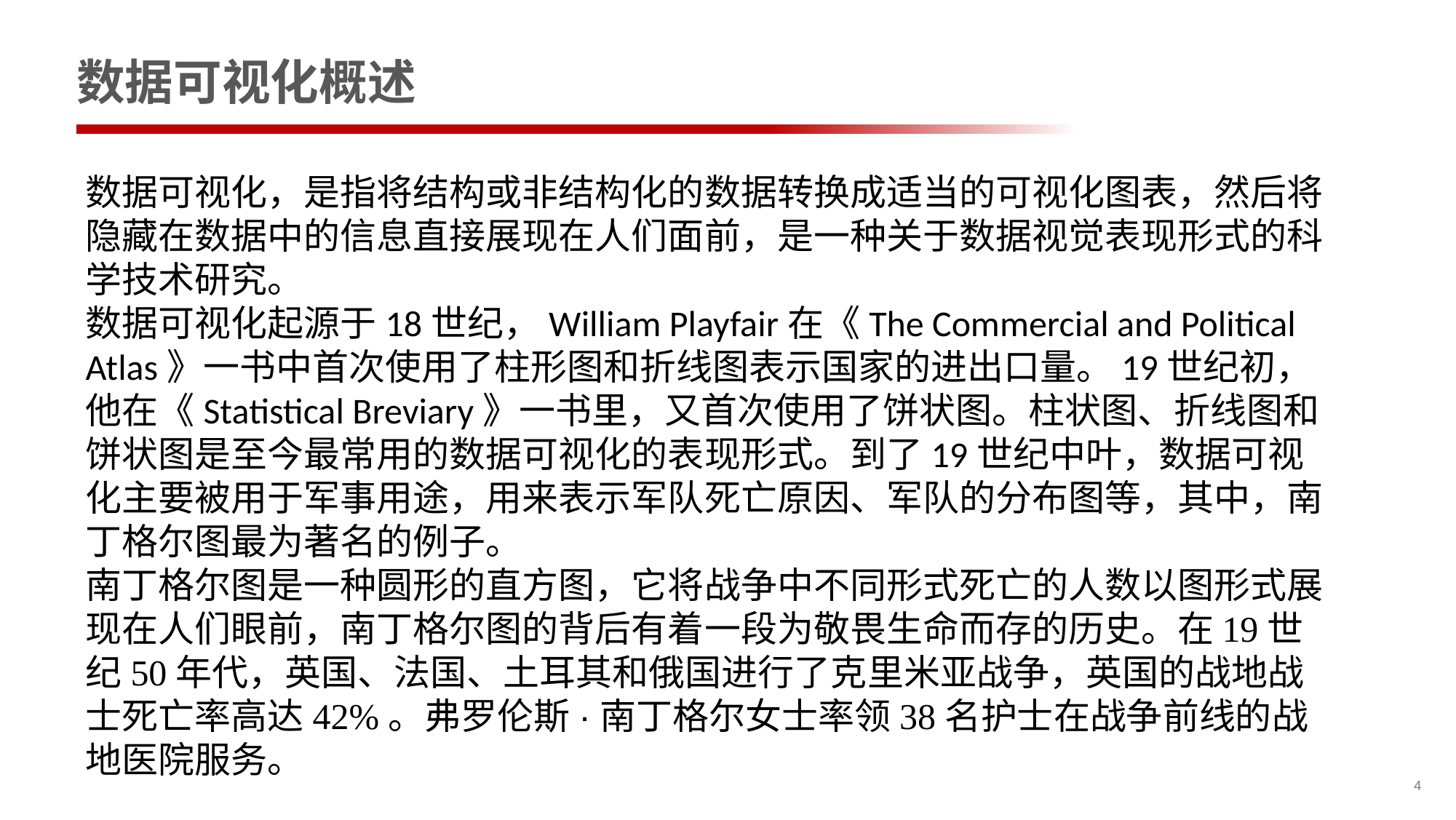

# 数据可视化概述

数据可视化，是指将结构或非结构化的数据转换成适当的可视化图表，然后将隐藏在数据中的信息直接展现在人们面前，是一种关于数据视觉表现形式的科学技术研究。
数据可视化起源于18世纪，William Playfair在《The Commercial and Political Atlas》一书中首次使用了柱形图和折线图表示国家的进出口量。19世纪初，他在《Statistical Breviary》一书里，又首次使用了饼状图。柱状图、折线图和饼状图是至今最常用的数据可视化的表现形式。到了19世纪中叶，数据可视化主要被用于军事用途，用来表示军队死亡原因、军队的分布图等，其中，南丁格尔图最为著名的例子。
南丁格尔图是一种圆形的直方图，它将战争中不同形式死亡的人数以图形式展现在人们眼前，南丁格尔图的背后有着一段为敬畏生命而存的历史。在19世纪50年代，英国、法国、土耳其和俄国进行了克里米亚战争，英国的战地战士死亡率高达42%。弗罗伦斯·南丁格尔女士率领38名护士在战争前线的战地医院服务。

4